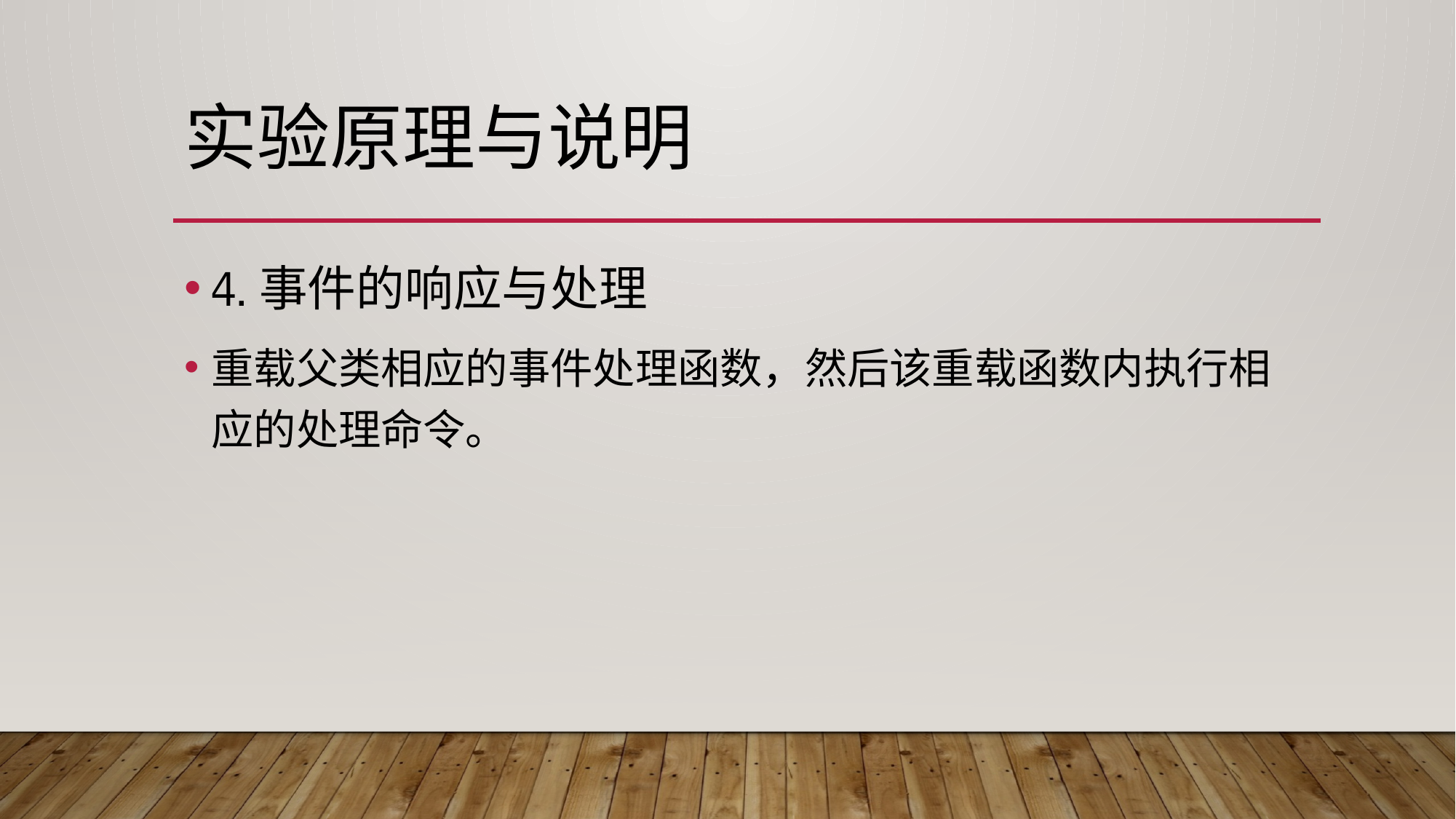

# 实验原理与说明
4.事件的响应与处理
重载父类相应的事件处理函数，然后该重载函数内执行相应的处理命令。